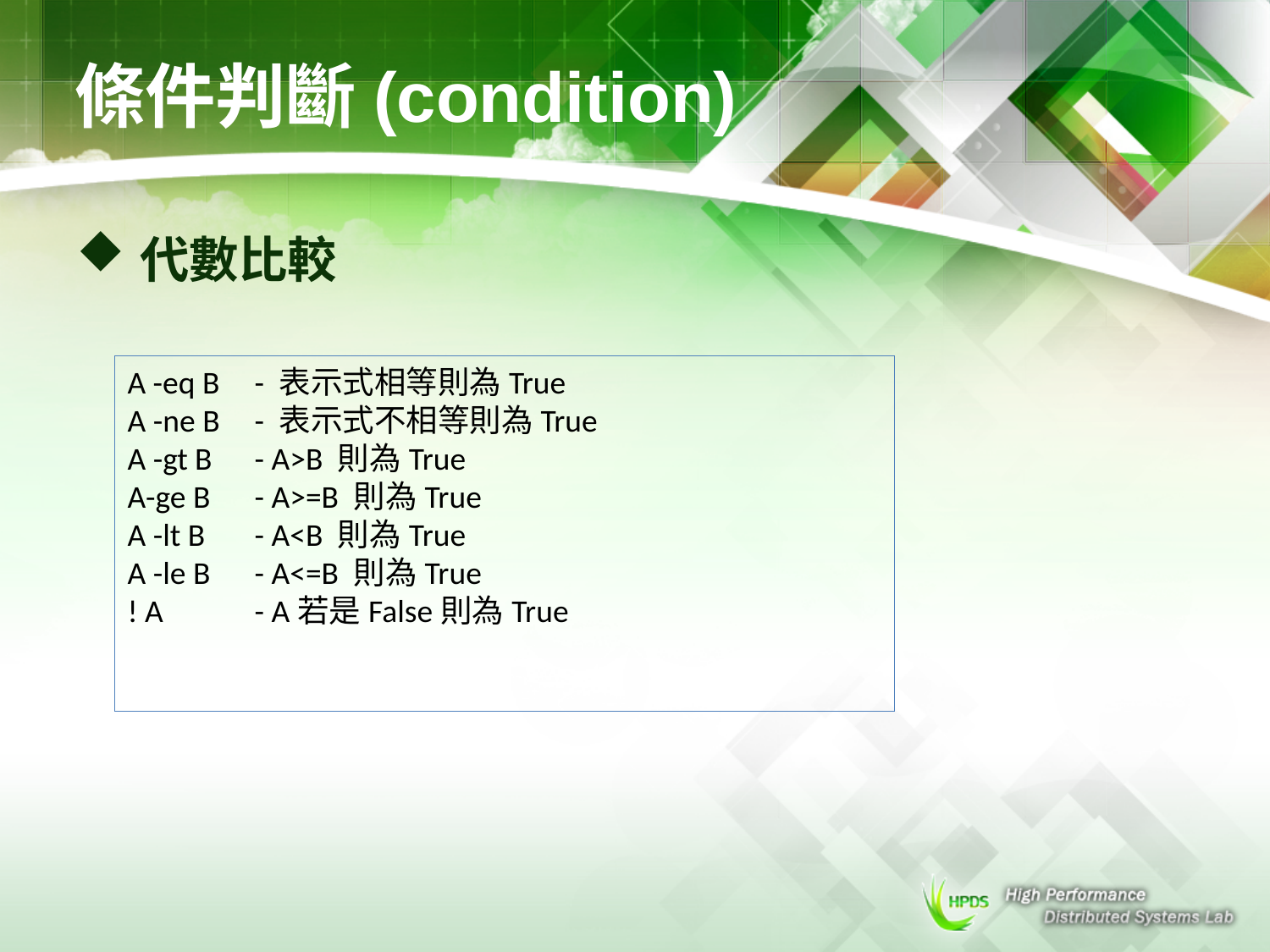

# 條件判斷(condition)
代數比較
A -eq B	- 表示式相等則為True
A -ne B	- 表示式不相等則為True
A -gt B	- A>B 則為True
A-ge B	- A>=B 則為True
A -lt B	- A<B 則為True
A -le B	- A<=B 則為True
! A	- A若是False則為True